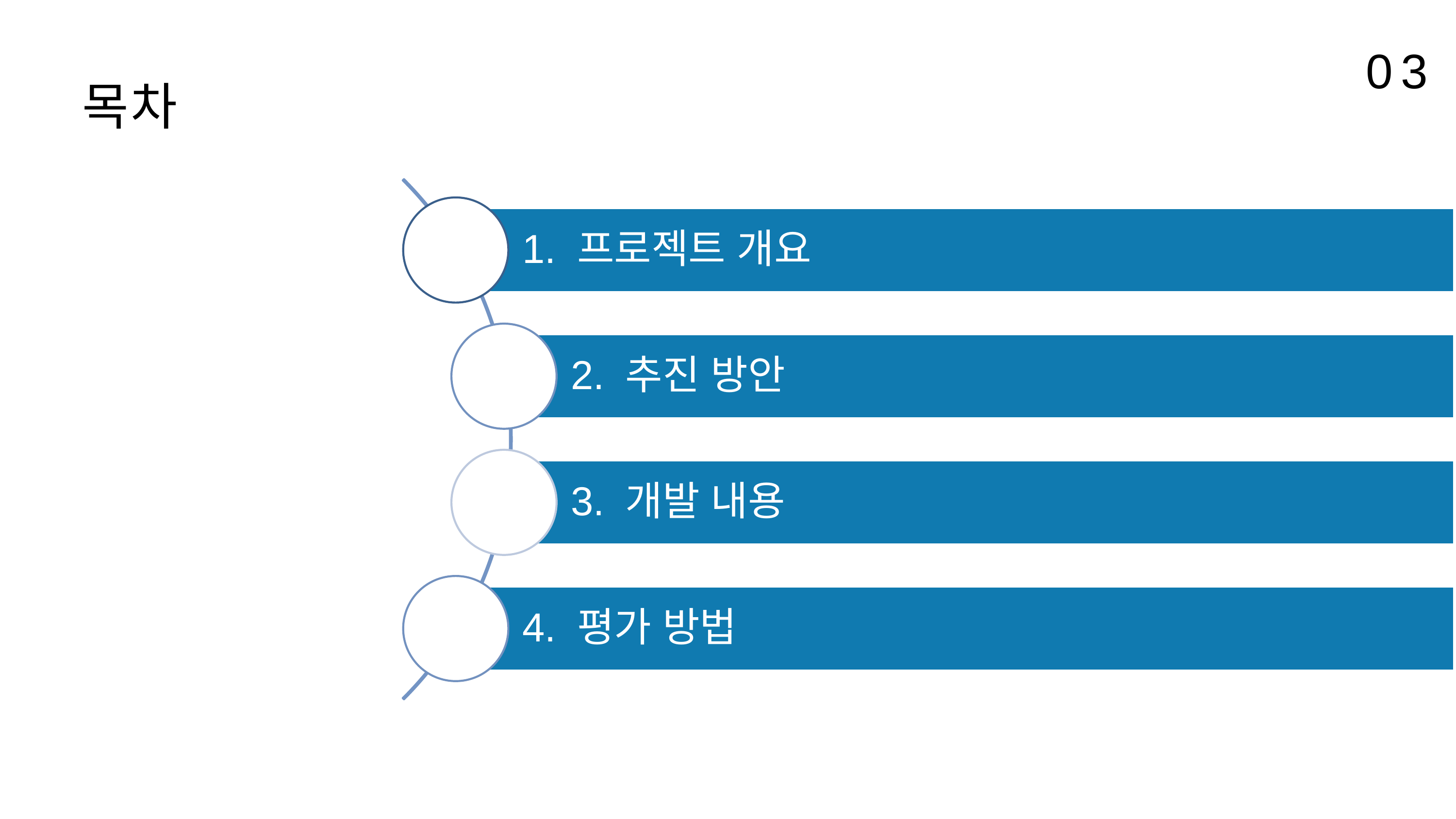

03
목차
1. 프로젝트 개요
2. 추진 방안
3. 개발 내용
4. 평가 방법